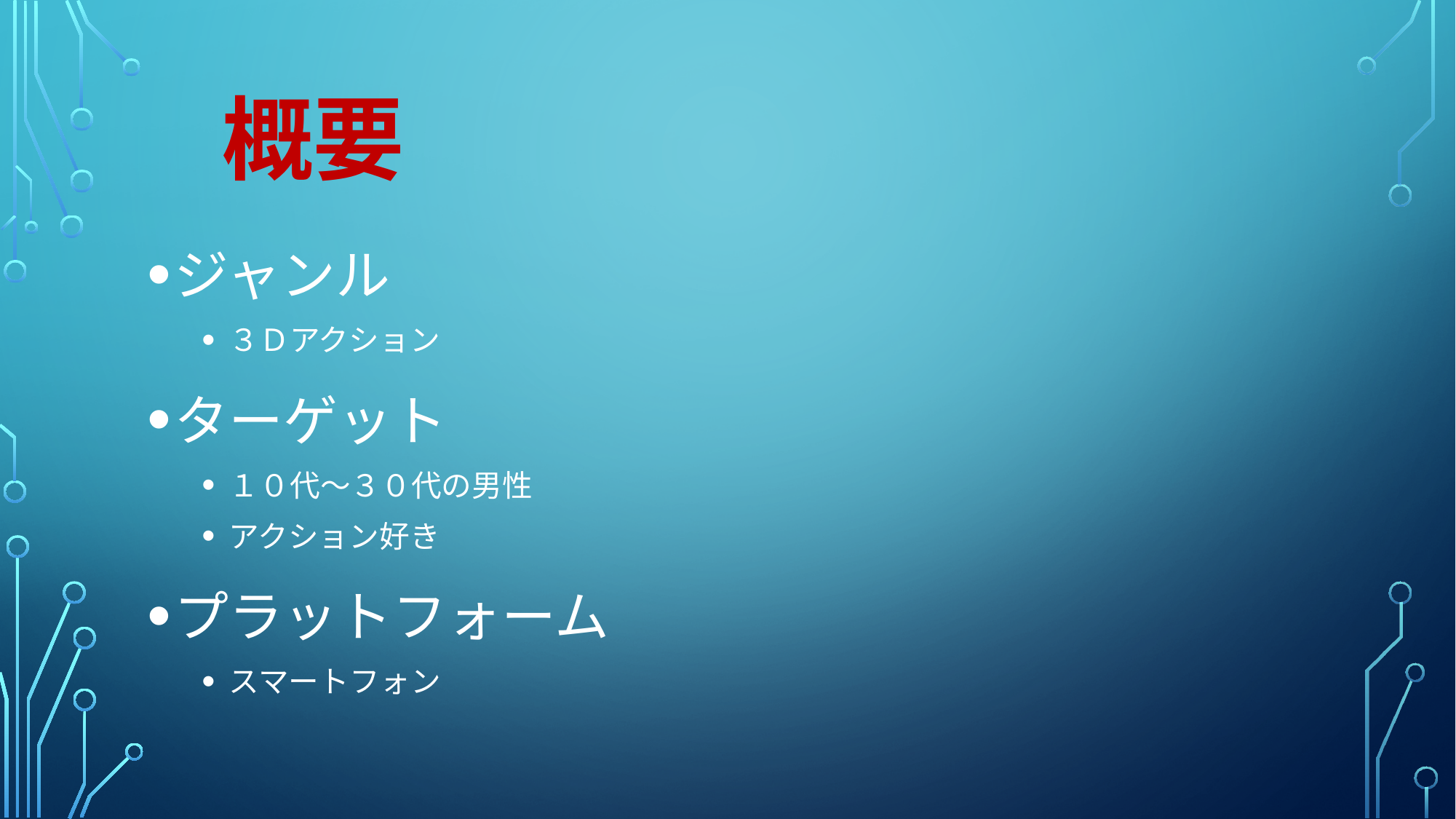

概要
ジャンル
３Ｄアクション
ターゲット
１０代～３０代の男性
アクション好き
プラットフォーム
スマートフォン